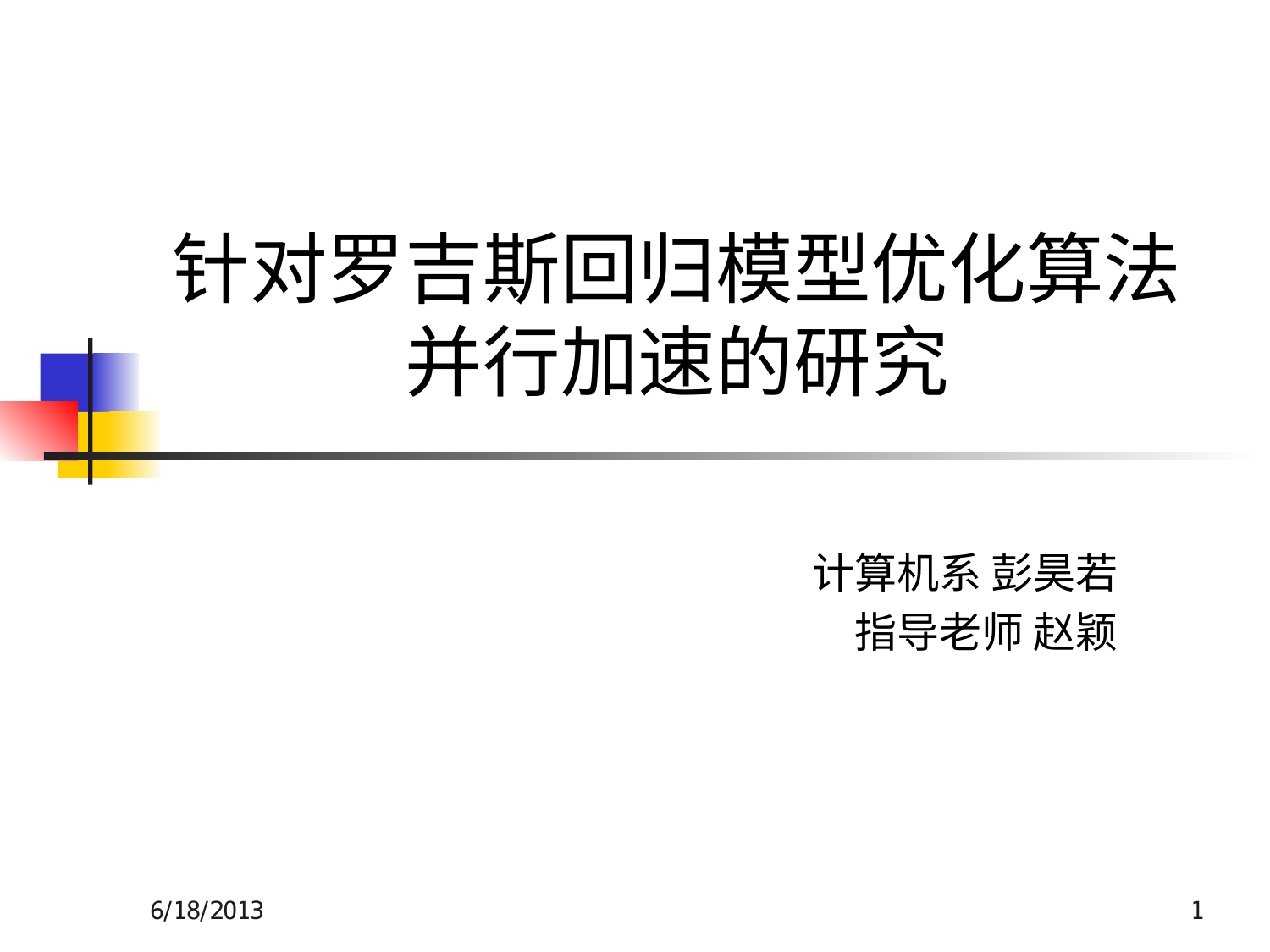

# 针对罗吉斯回归模型优化算法并行加速的研究
计算机系 彭昊若
指导老师 赵颖

6/18/2013
1